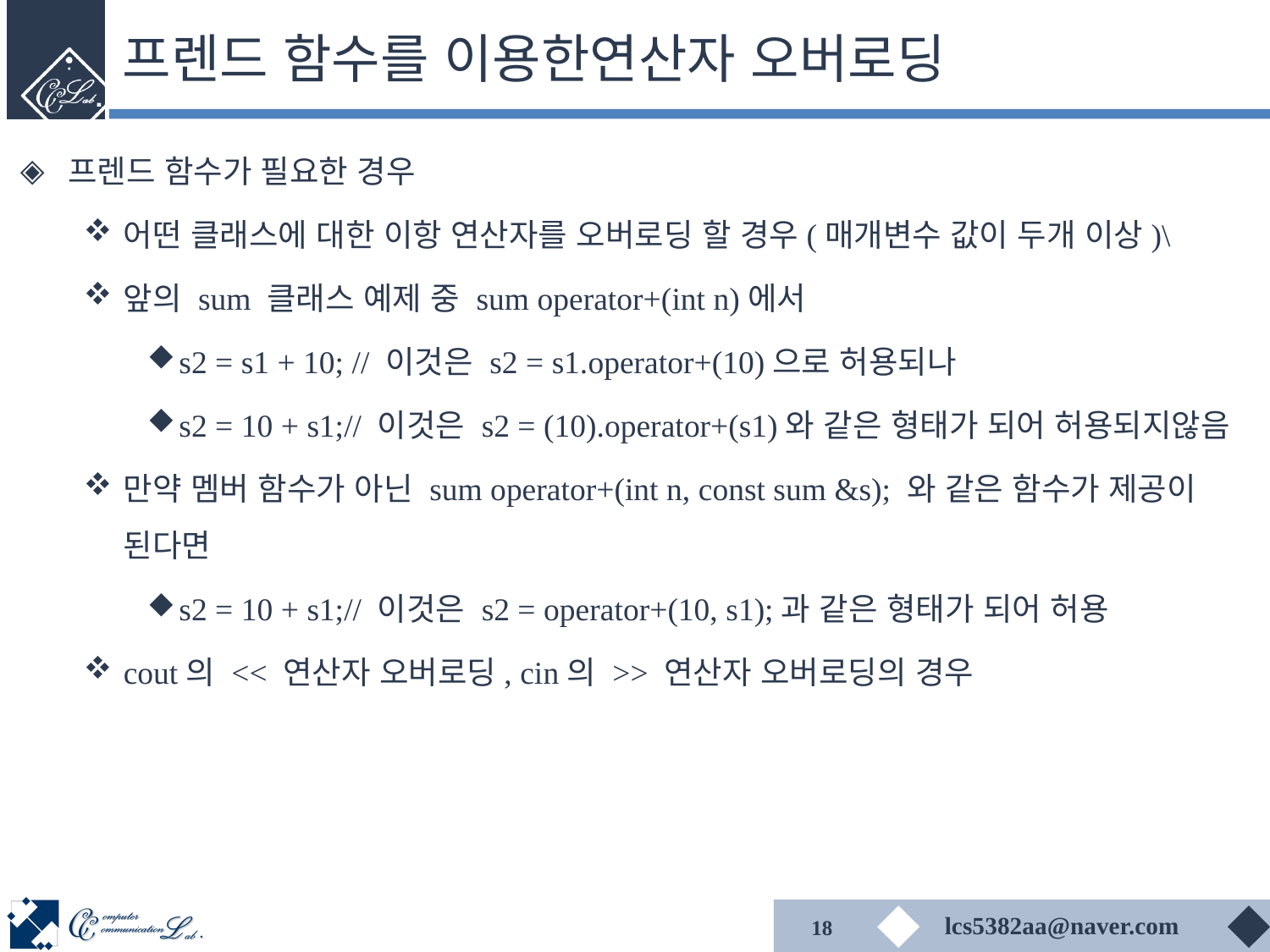

# 프렌드 함수를 이용한연산자 오버로딩

프렌드 함수가 필요한 경우
어떤 클래스에 대한 이항 연산자를 오버로딩 할 경우(매개변수 값이 두개 이상)\
앞의 sum 클래스 예제 중 sum operator+(int n)에서
s2 = s1 + 10; // 이것은 s2 = s1.operator+(10)으로 허용되나
s2 = 10 + s1;// 이것은 s2 = (10).operator+(s1)와 같은 형태가 되어 허용되지않음
만약 멤버 함수가 아닌 sum operator+(int n, const sum &s); 와 같은 함수가 제공이 된다면
s2 = 10 + s1;// 이것은 s2 = operator+(10, s1);과 같은 형태가 되어 허용
cout의 << 연산자 오버로딩, cin의 >> 연산자 오버로딩의 경우